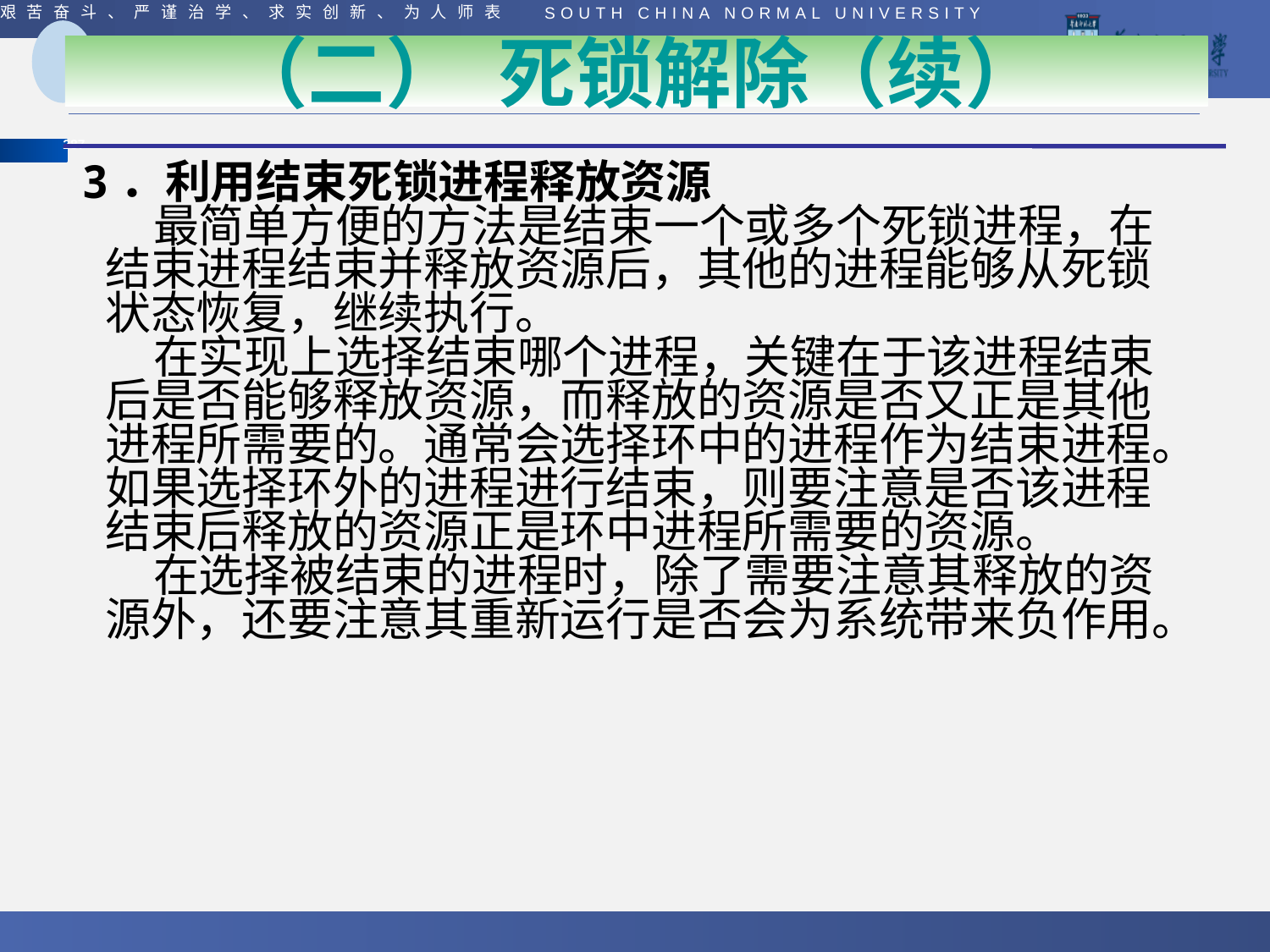

#
（二）  死锁解除（续）
3．利用结束死锁进程释放资源
      最简单方便的方法是结束一个或多个死锁进程，在结束进程结束并释放资源后，其他的进程能够从死锁状态恢复，继续执行。
      在实现上选择结束哪个进程，关键在于该进程结束后是否能够释放资源，而释放的资源是否又正是其他进程所需要的。通常会选择环中的进程作为结束进程。如果选择环外的进程进行结束，则要注意是否该进程结束后释放的资源正是环中进程所需要的资源。
      在选择被结束的进程时，除了需要注意其释放的资源外，还要注意其重新运行是否会为系统带来负作用。

287